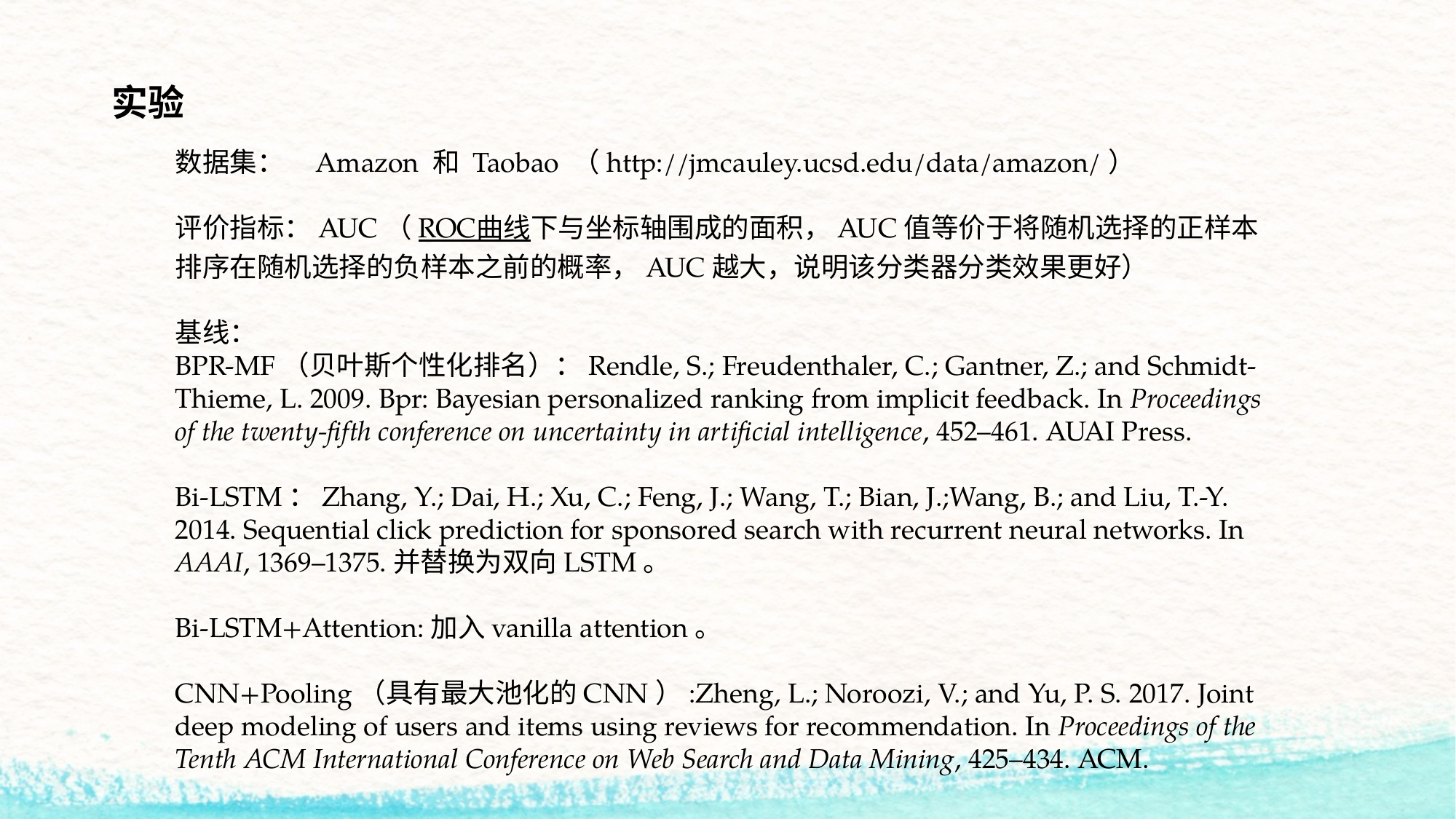

实验
数据集：    Amazon 和 Taobao （http://jmcauley.ucsd.edu/data/amazon/）

评价指标：AUC（ROC曲线下与坐标轴围成的面积，AUC值等价于将随机选择的正样本排序在随机选择的负样本之前的概率，AUC越大，说明该分类器分类效果更好）

基线：
BPR-MF（贝叶斯个性化排名）：Rendle, S.; Freudenthaler, C.; Gantner, Z.; and Schmidt-Thieme, L. 2009. Bpr: Bayesian personalized ranking from implicit feedback. In Proceedings of the twenty-fifth conference on uncertainty in artificial intelligence, 452–461. AUAI Press.

Bi-LSTM：Zhang, Y.; Dai, H.; Xu, C.; Feng, J.; Wang, T.; Bian, J.;Wang, B.; and Liu, T.-Y. 2014. Sequential click prediction for sponsored search with recurrent neural networks. In AAAI, 1369–1375.并替换为双向LSTM。

Bi-LSTM+Attention:加入vanilla attention。

CNN+Pooling（具有最大池化的CNN）:Zheng, L.; Noroozi, V.; and Yu, P. S. 2017. Joint deep modeling of users and items using reviews for recommendation. In Proceedings of the Tenth ACM International Conference on Web Search and Data Mining, 425–434. ACM.